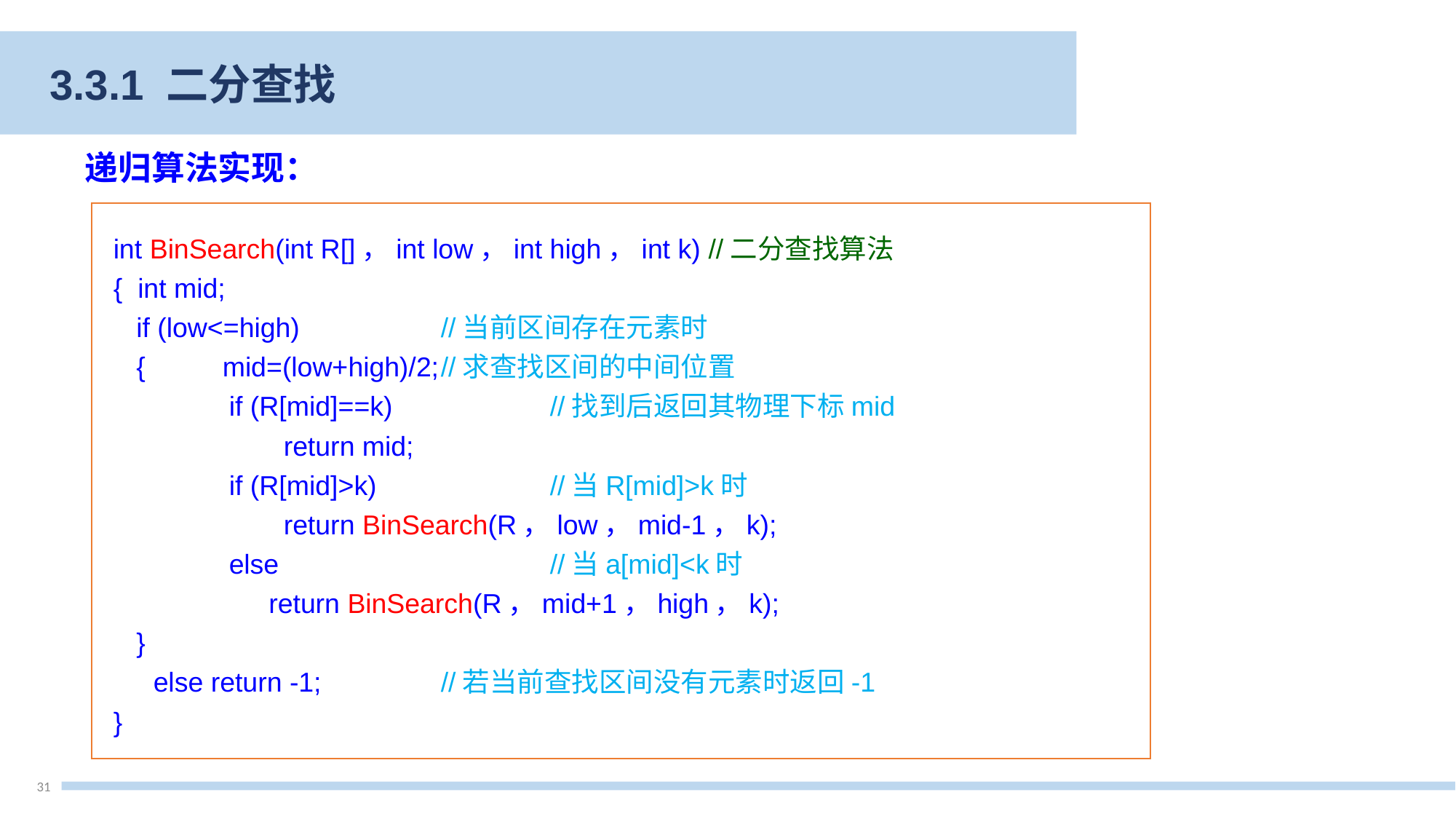

3.3.1 二分查找
递归算法实现：
int BinSearch(int R[]，int low，int high，int k) //二分查找算法
{  int mid;
   if (low<=high)		//当前区间存在元素时
   {	mid=(low+high)/2;	//求查找区间的中间位置
　　　　if (R[mid]==k)		//找到后返回其物理下标mid
　　　　　　return mid;
　　　　if (R[mid]>k)		//当R[mid]>k时
　　　　　　return BinSearch(R，low，mid-1，k);
　　　　else			//当a[mid]<k时
　　　　　  return BinSearch(R，mid+1，high，k);
   }
　 else return -1;		//若当前查找区间没有元素时返回-1
}
31